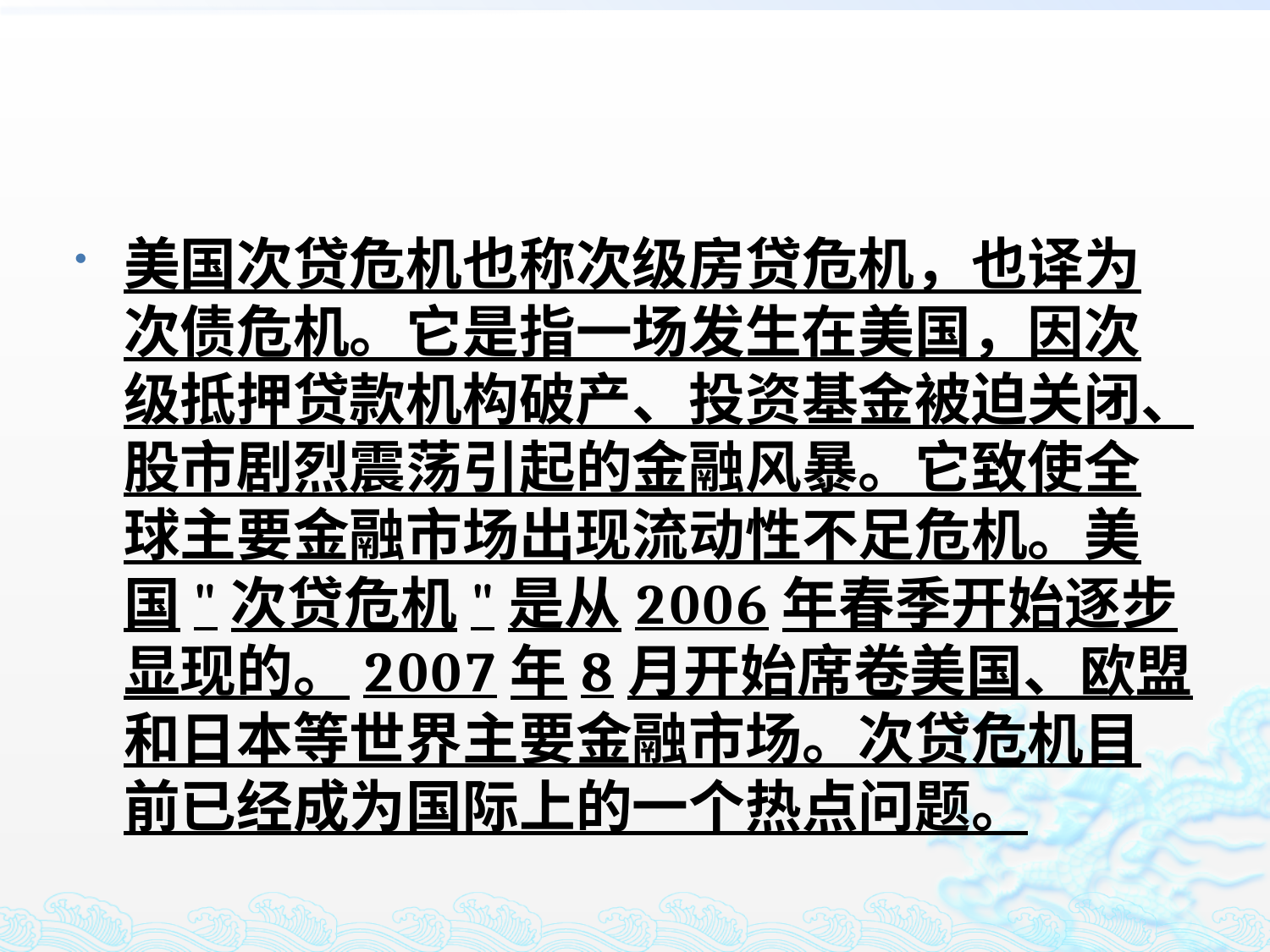

美国次贷危机也称次级房贷危机，也译为次债危机。它是指一场发生在美国，因次级抵押贷款机构破产、投资基金被迫关闭、股市剧烈震荡引起的金融风暴。它致使全球主要金融市场出现流动性不足危机。美国"次贷危机"是从2006年春季开始逐步显现的。2007年8月开始席卷美国、欧盟和日本等世界主要金融市场。次贷危机目前已经成为国际上的一个热点问题。